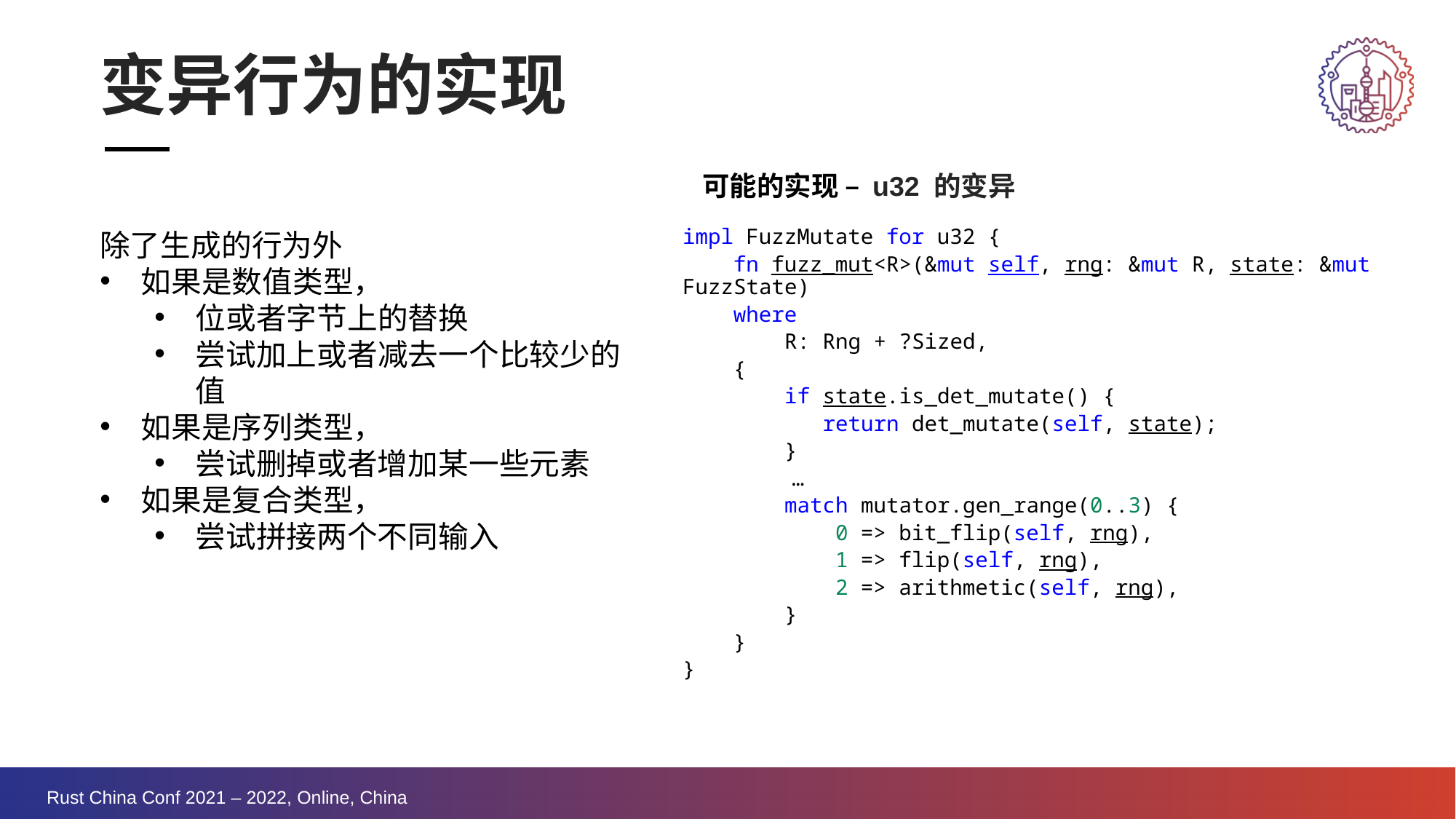

变异行为的实现
可能的实现 – u32 的变异

除了生成的行为外
如果是数值类型，
位或者字节上的替换
尝试加上或者减去一个比较少的值
如果是序列类型，
尝试删掉或者增加某一些元素
如果是复合类型，
尝试拼接两个不同输入
impl FuzzMutate for u32 {
    fn fuzz_mut<R>(&mut self, rng: &mut R, state: &mut FuzzState)
    where
        R: Rng + ?Sized,
    {
        if state.is_det_mutate() {
           return det_mutate(self, state);
        }
	…
        match mutator.gen_range(0..3) {
            0 => bit_flip(self, rng),
            1 => flip(self, rng),
            2 => arithmetic(self, rng),
        }
    }
}